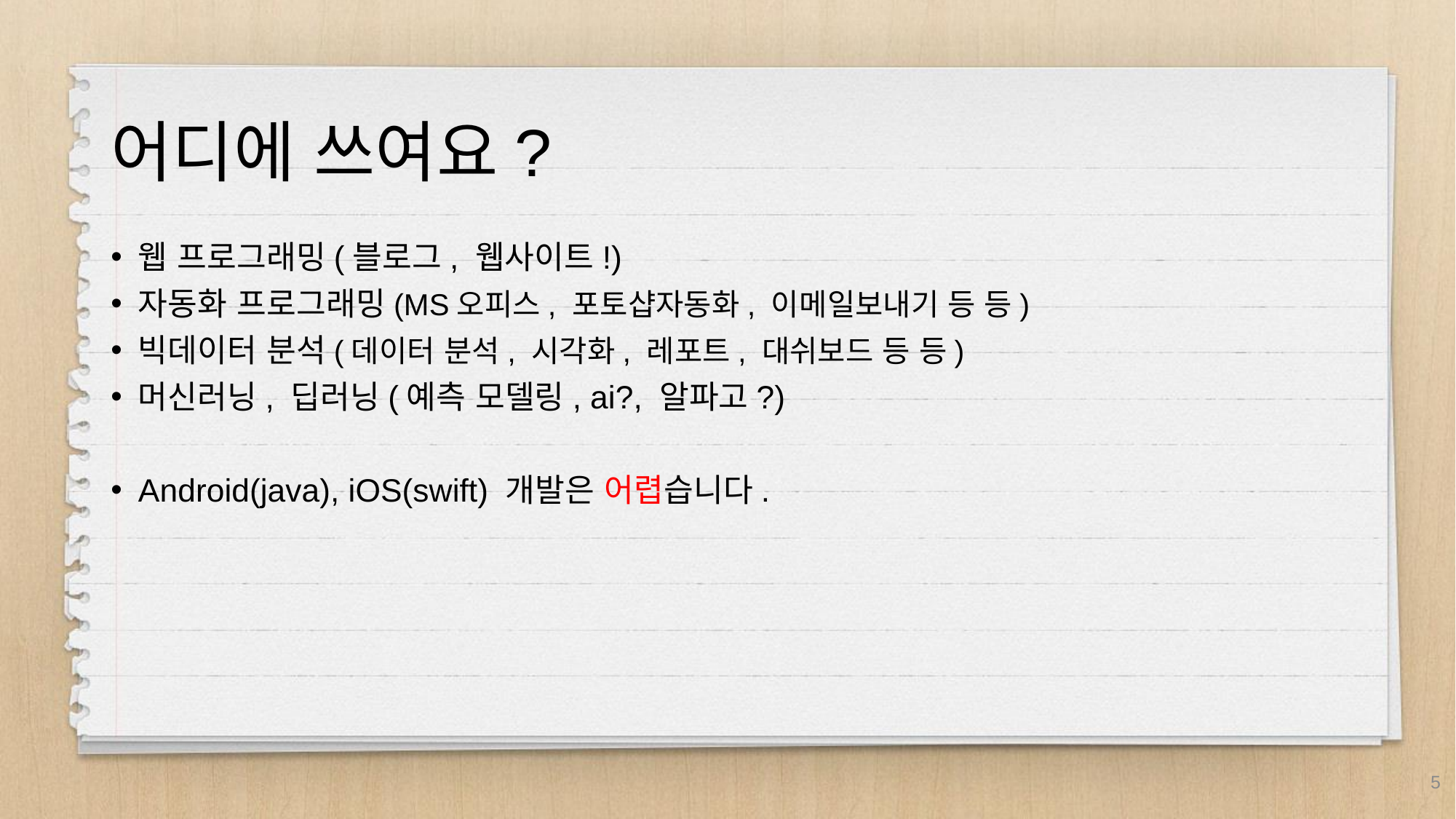

# 어디에 쓰여요?
웹 프로그래밍(블로그, 웹사이트!)
자동화 프로그래밍(MS오피스, 포토샵자동화, 이메일보내기 등 등)
빅데이터 분석(데이터 분석, 시각화, 레포트, 대쉬보드 등 등)
머신러닝, 딥러닝(예측 모델링, ai?, 알파고?)

Android(java), iOS(swift) 개발은 어렵습니다.
5